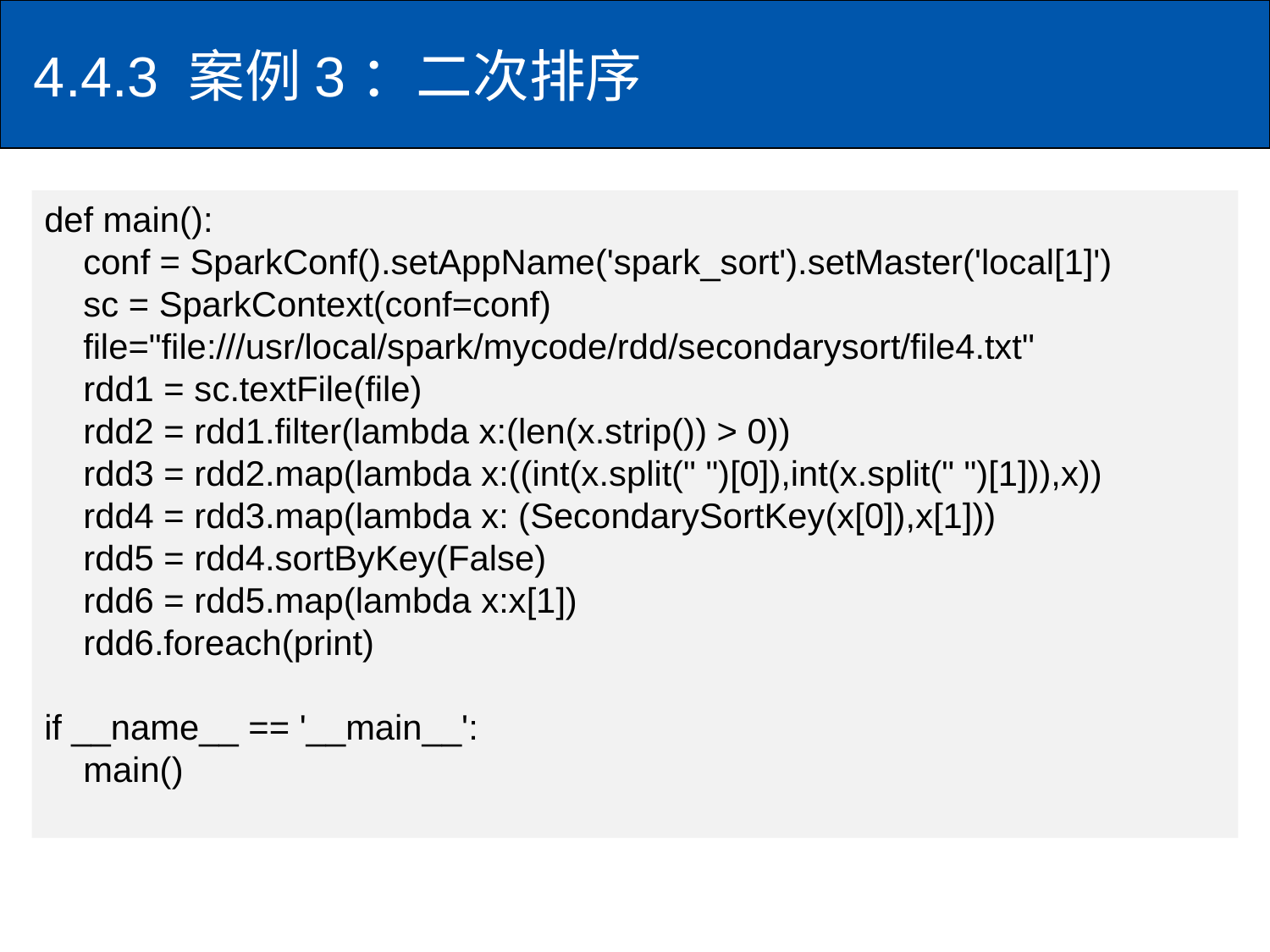

# 4.4.3 案例3：二次排序
def main():
    conf = SparkConf().setAppName('spark_sort').setMaster('local[1]')
    sc = SparkContext(conf=conf)
    file="file:///usr/local/spark/mycode/rdd/secondarysort/file4.txt"
    rdd1 = sc.textFile(file)
    rdd2 = rdd1.filter(lambda x:(len(x.strip()) > 0))
    rdd3 = rdd2.map(lambda x:((int(x.split(" ")[0]),int(x.split(" ")[1])),x))
    rdd4 = rdd3.map(lambda x: (SecondarySortKey(x[0]),x[1]))
    rdd5 = rdd4.sortByKey(False)
    rdd6 = rdd5.map(lambda x:x[1])
    rdd6.foreach(print)

if __name__ == '__main__':
    main()